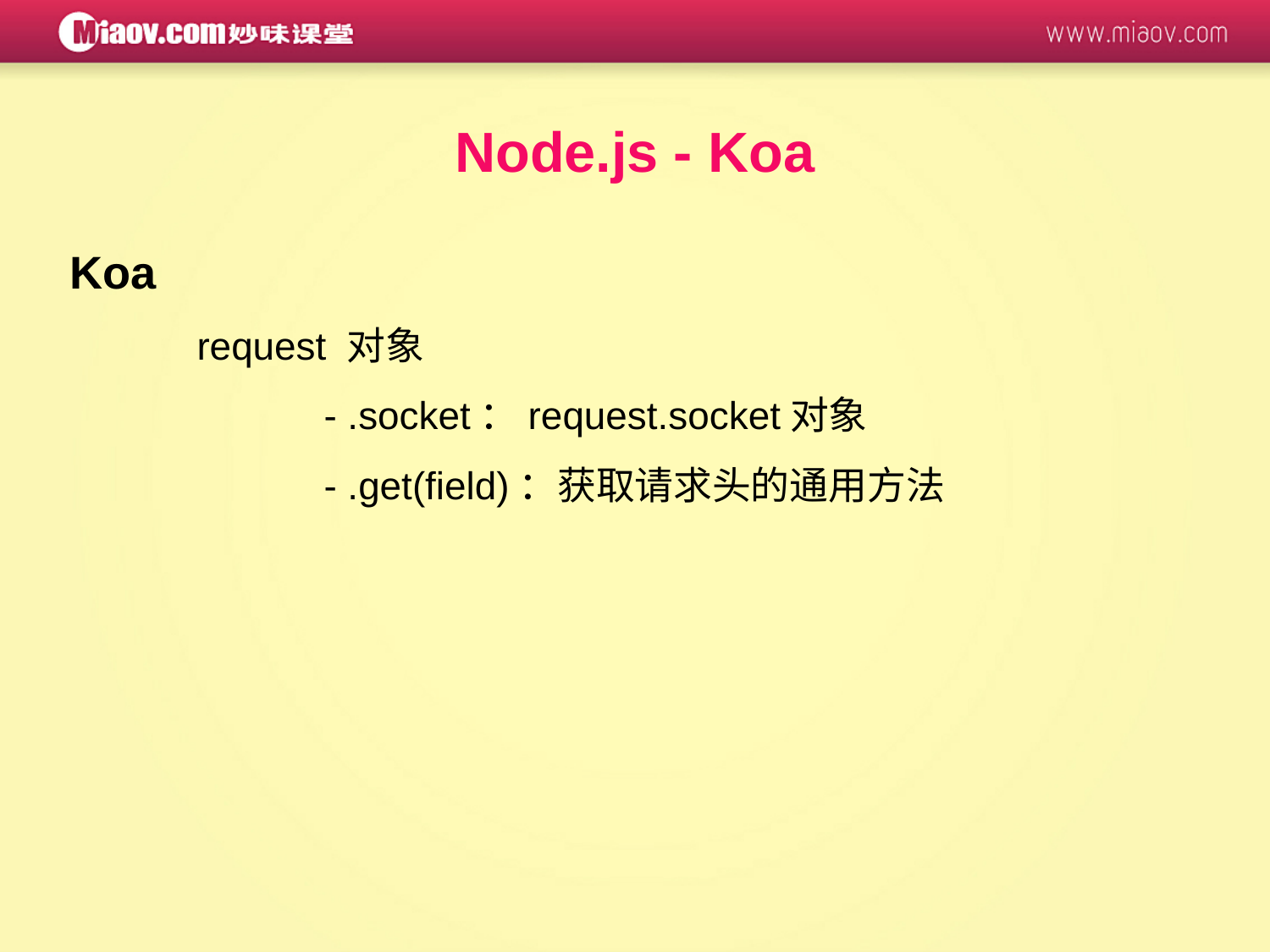

Node.js - Koa
Koa
	request 对象
		- .socket：request.socket对象
		- .get(field)：获取请求头的通用方法